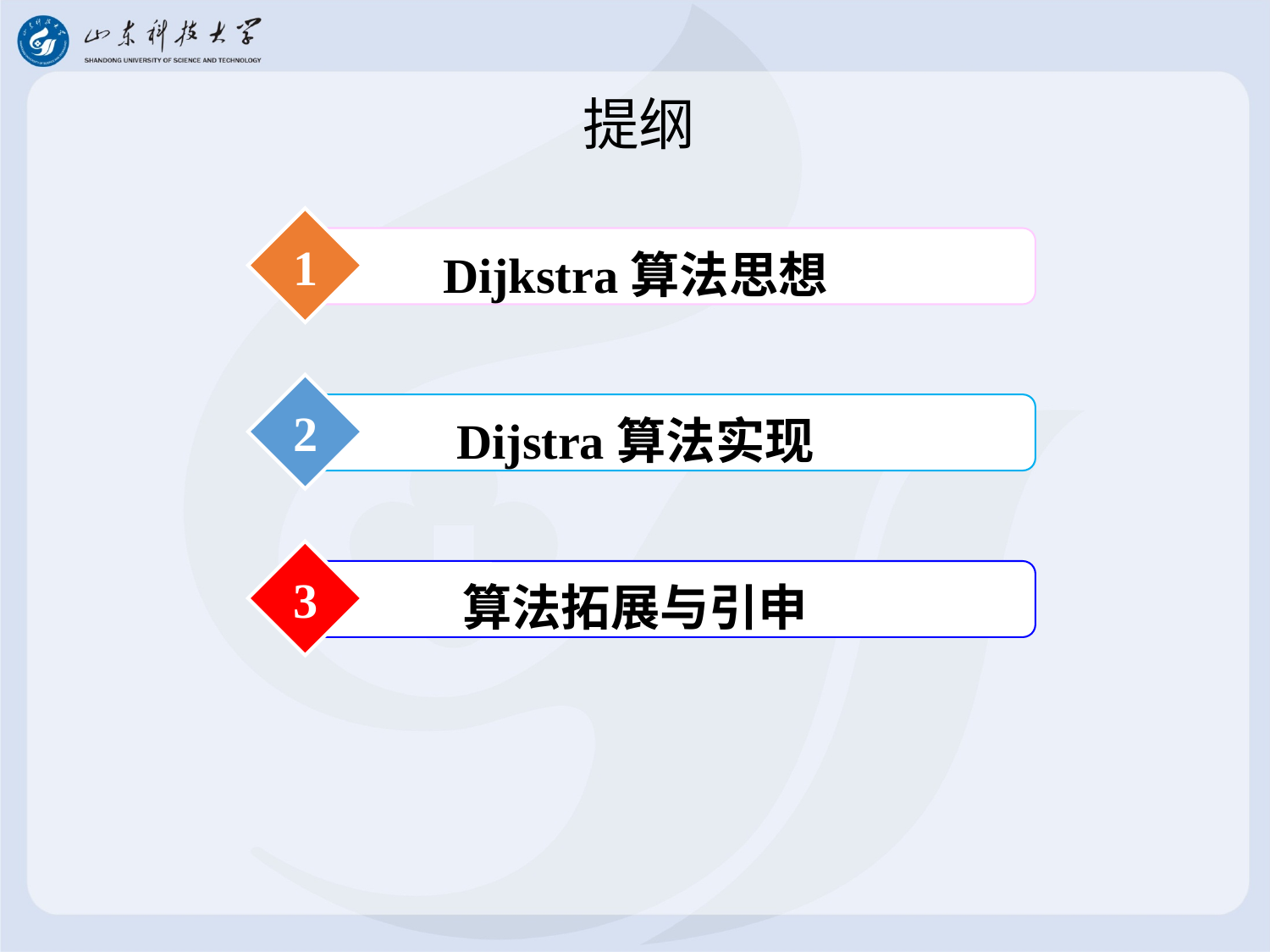

# 提纲

1
Dijkstra算法思想

2
Dijstra算法实现

3
算法拓展与引申